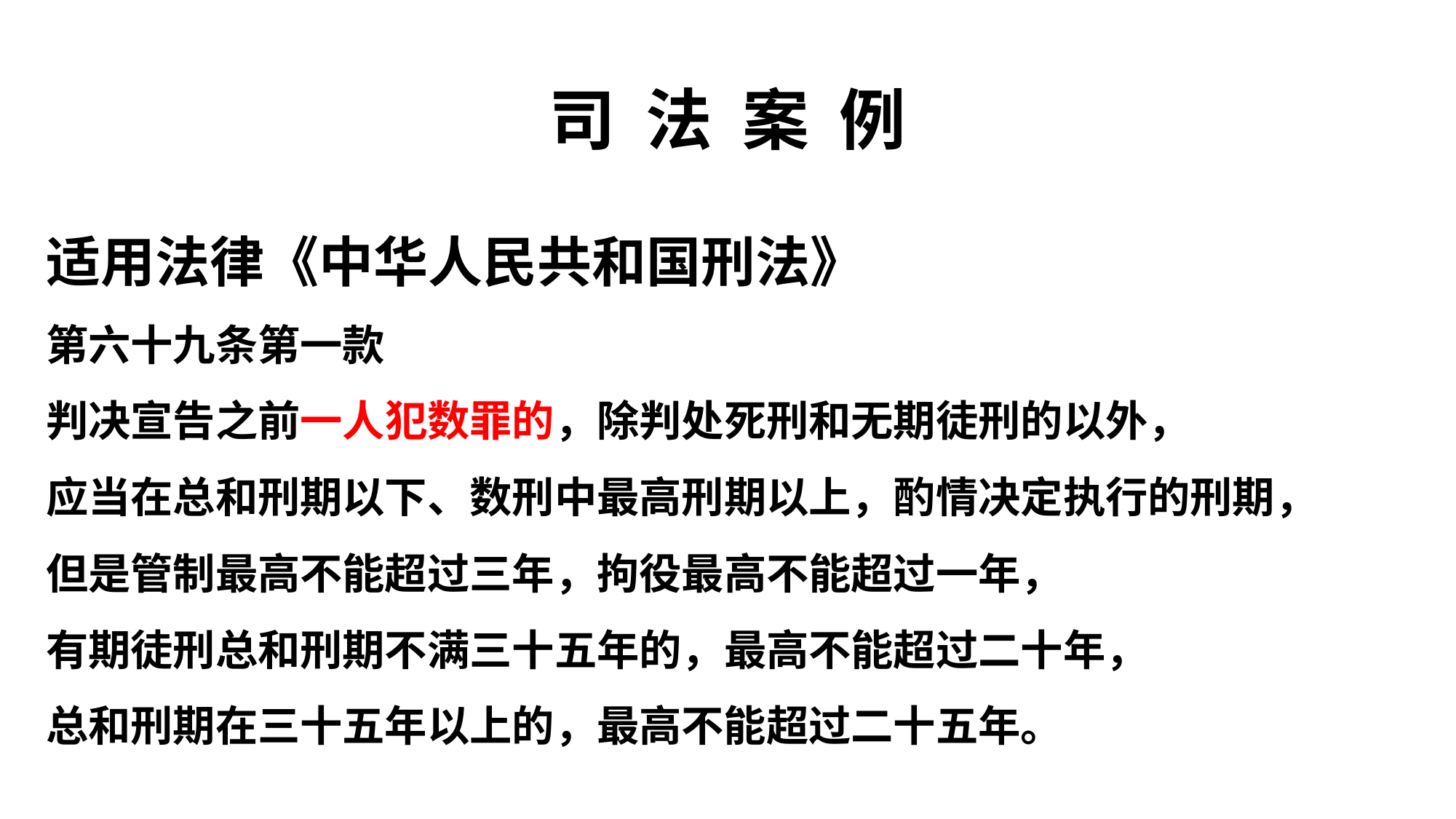

# 司  法  案  例
适用法律《中华人民共和国刑法》
第六十九条第一款
判决宣告之前一人犯数罪的，除判处死刑和无期徒刑的以外，
应当在总和刑期以下、数刑中最高刑期以上，酌情决定执行的刑期，
但是管制最高不能超过三年，拘役最高不能超过一年，
有期徒刑总和刑期不满三十五年的，最高不能超过二十年，
总和刑期在三十五年以上的，最高不能超过二十五年。